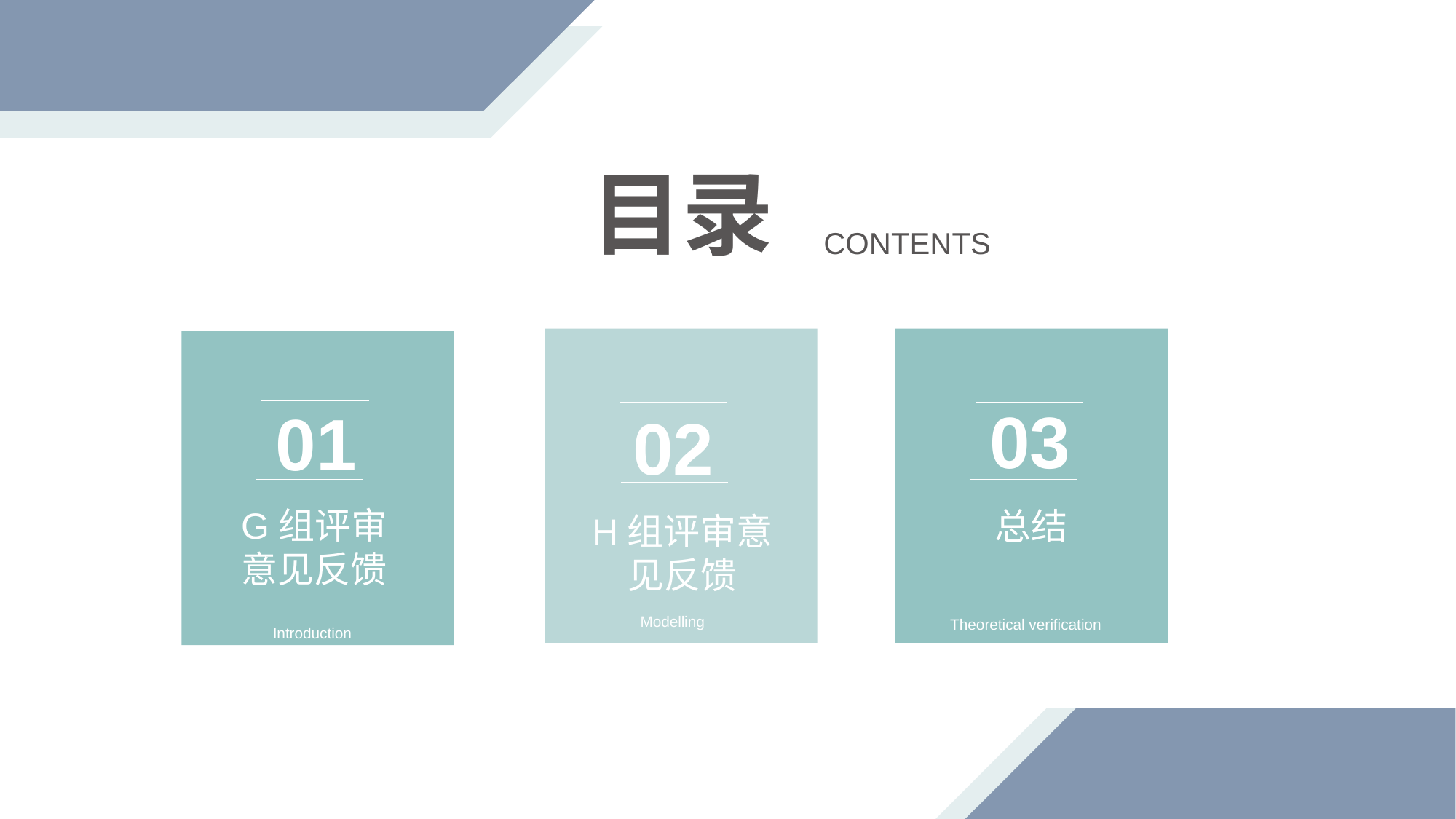

目录
 CONTENTS

02
H组评审意见反馈
Modelling

03
总结
Theoretical verification

01
G组评审意见反馈
Introduction